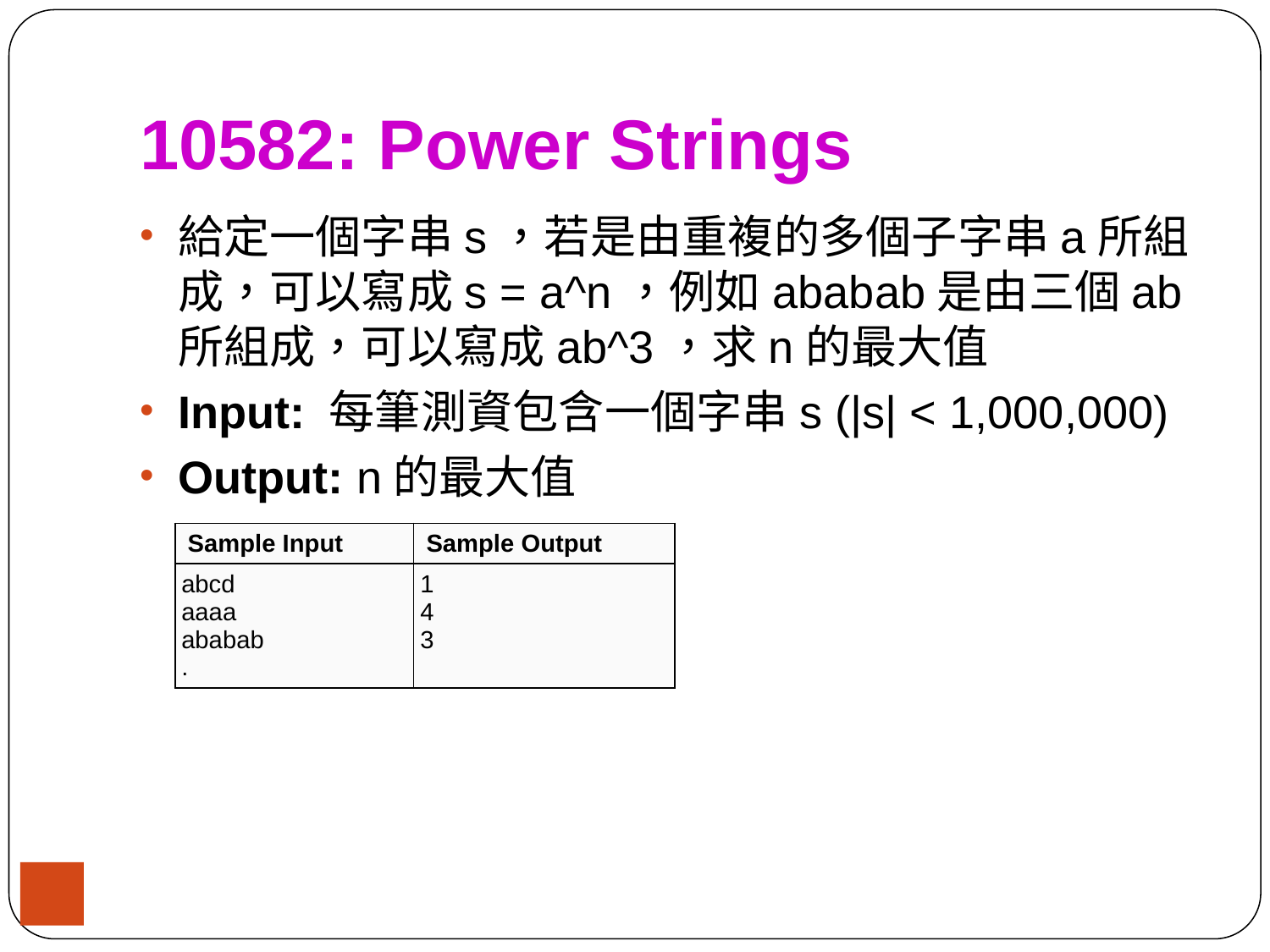

# 10582: Power Strings
給定一個字串s，若是由重複的多個子字串a所組成，可以寫成s = a^n，例如ababab是由三個ab所組成，可以寫成ab^3，求n的最大值
Input: 每筆測資包含一個字串s (|s| < 1,000,000)
Output: n的最大值
| Sample Input | Sample Output |
| --- | --- |
| abcd aaaa ababab . | 1 4 3 |